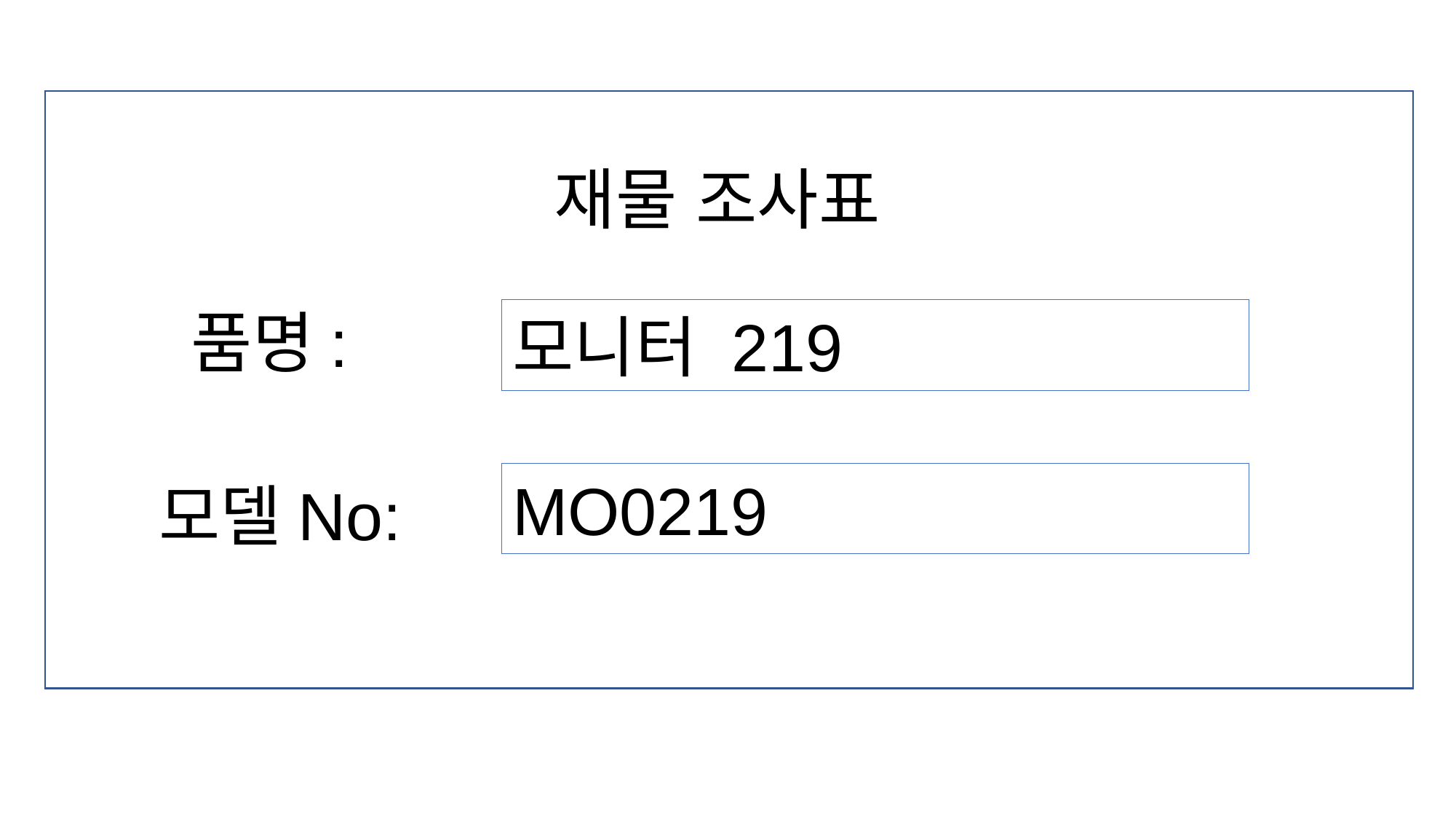

재물 조사표
품명:
모니터 219
MO0219
모델No: